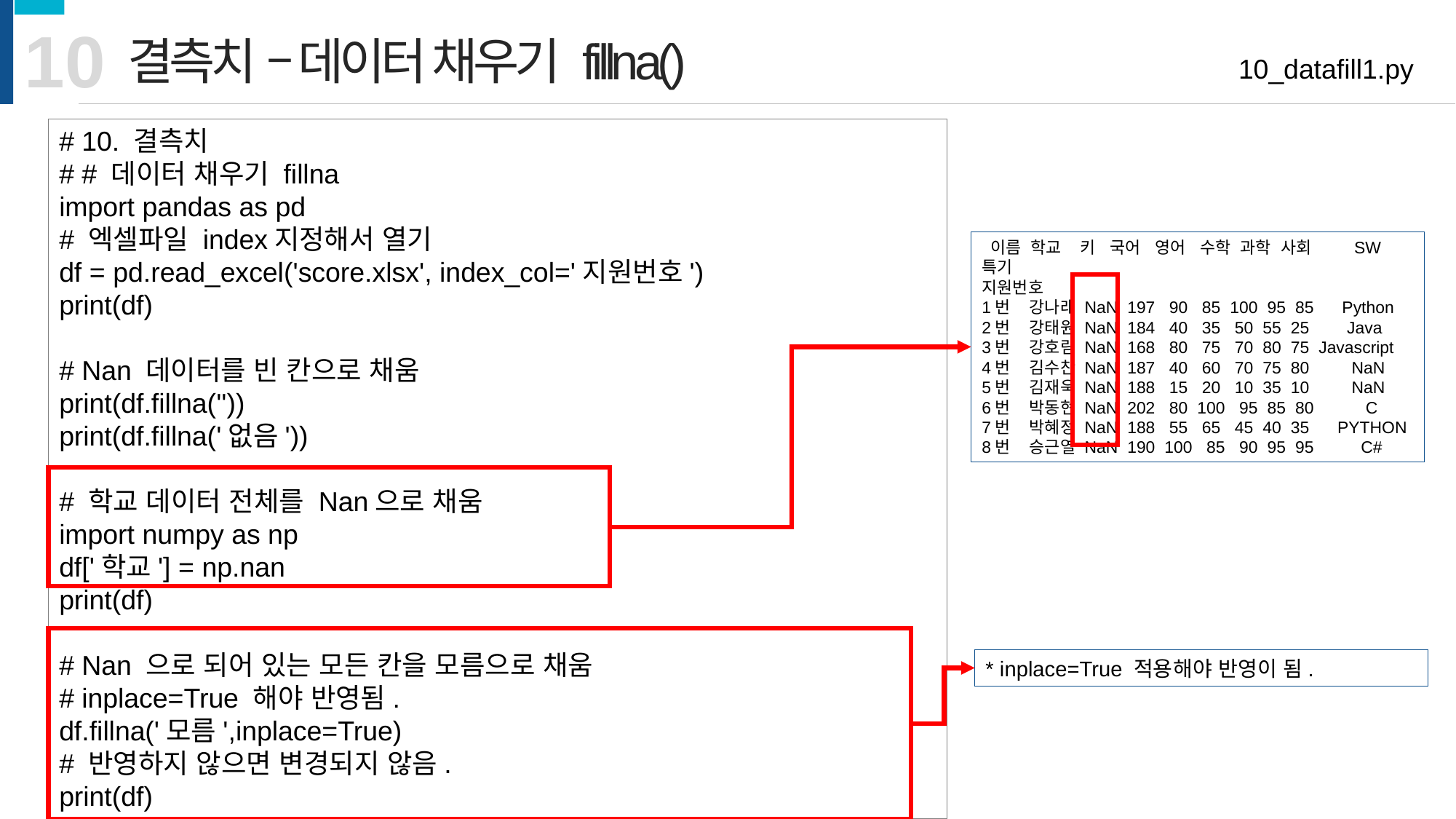

10
결측치 – 데이터 채우기 fillna()
10_datafill1.py
# 10. 결측치
# # 데이터 채우기 fillna
import pandas as pd
# 엑셀파일 index지정해서 열기
df = pd.read_excel('score.xlsx', index_col='지원번호')
print(df)

# Nan 데이터를 빈 칸으로 채움
print(df.fillna(''))
print(df.fillna('없음'))

# 학교 데이터 전체를 Nan으로 채움
import numpy as np
df['학교'] = np.nan
print(df)

# Nan 으로 되어 있는 모든 칸을 모름으로 채움
# inplace=True 해야 반영됨.
df.fillna('모름',inplace=True)
# 반영하지 않으면 변경되지 않음.
print(df)
 이름  학교    키   국어   영어   수학  과학  사회        SW특기
지원번호
1번    강나래 NaN  197   90   85  100  95  85      Python
2번    강태원 NaN  184   40   35   50  55  25        Java
3번    강호림 NaN  168   80   75   70  80  75  Javascript
4번    김수찬 NaN  187   40   60   70  75  80         NaN
5번    김재욱 NaN  188   15   20   10  35  10         NaN
6번    박동현 NaN  202   80  100   95  85  80           C
7번    박혜정 NaN  188   55   65   45  40  35      PYTHON
8번    승근열 NaN  190  100   85   90  95  95          C#

* inplace=True 적용해야 반영이 됨.